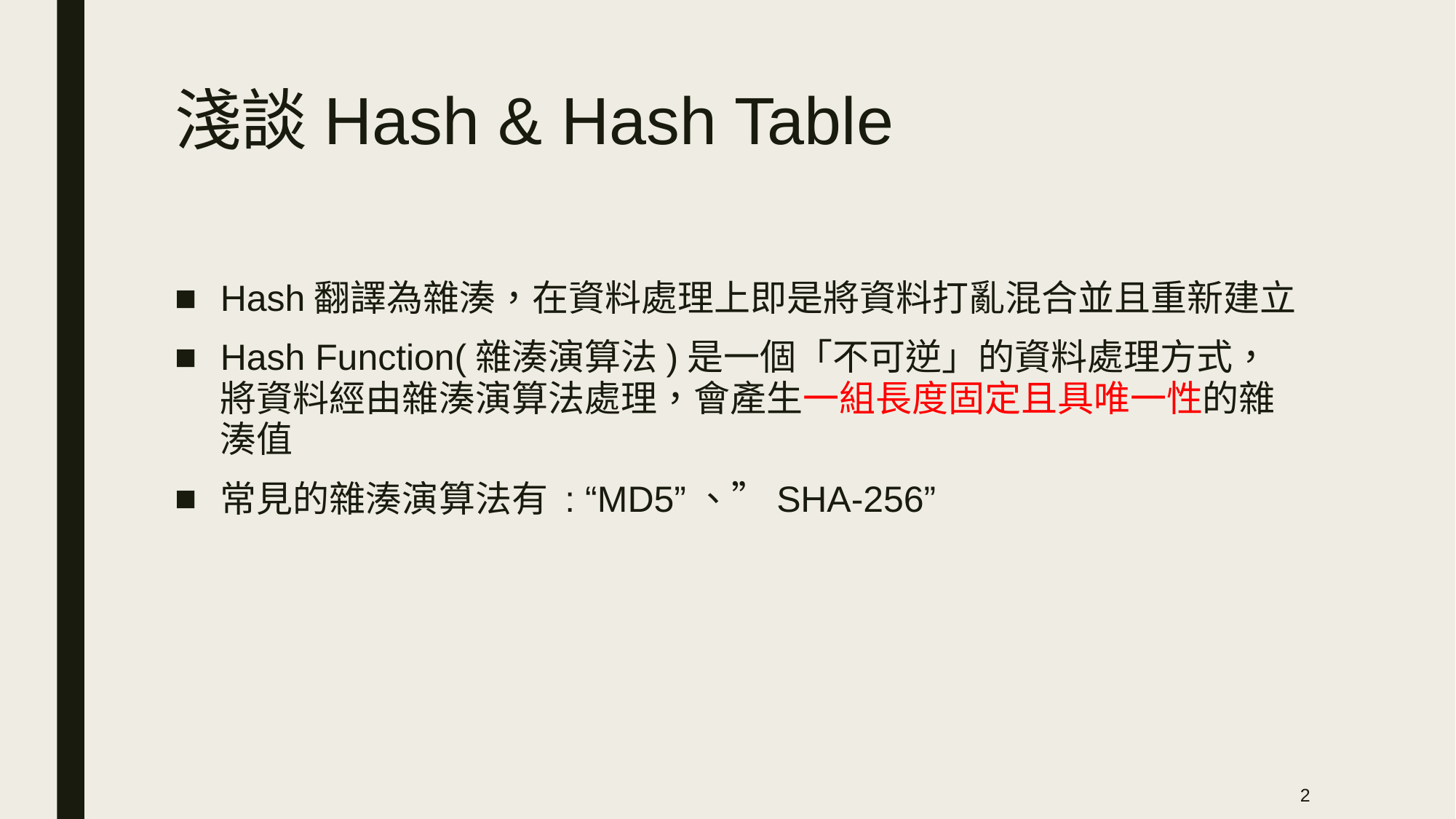

# 淺談Hash & Hash Table
Hash翻譯為雜湊，在資料處理上即是將資料打亂混合並且重新建立
Hash Function(雜湊演算法)是一個「不可逆」的資料處理方式，將資料經由雜湊演算法處理，會產生一組長度固定且具唯一性的雜湊值
常見的雜湊演算法有 : “MD5”、”SHA-256”
2